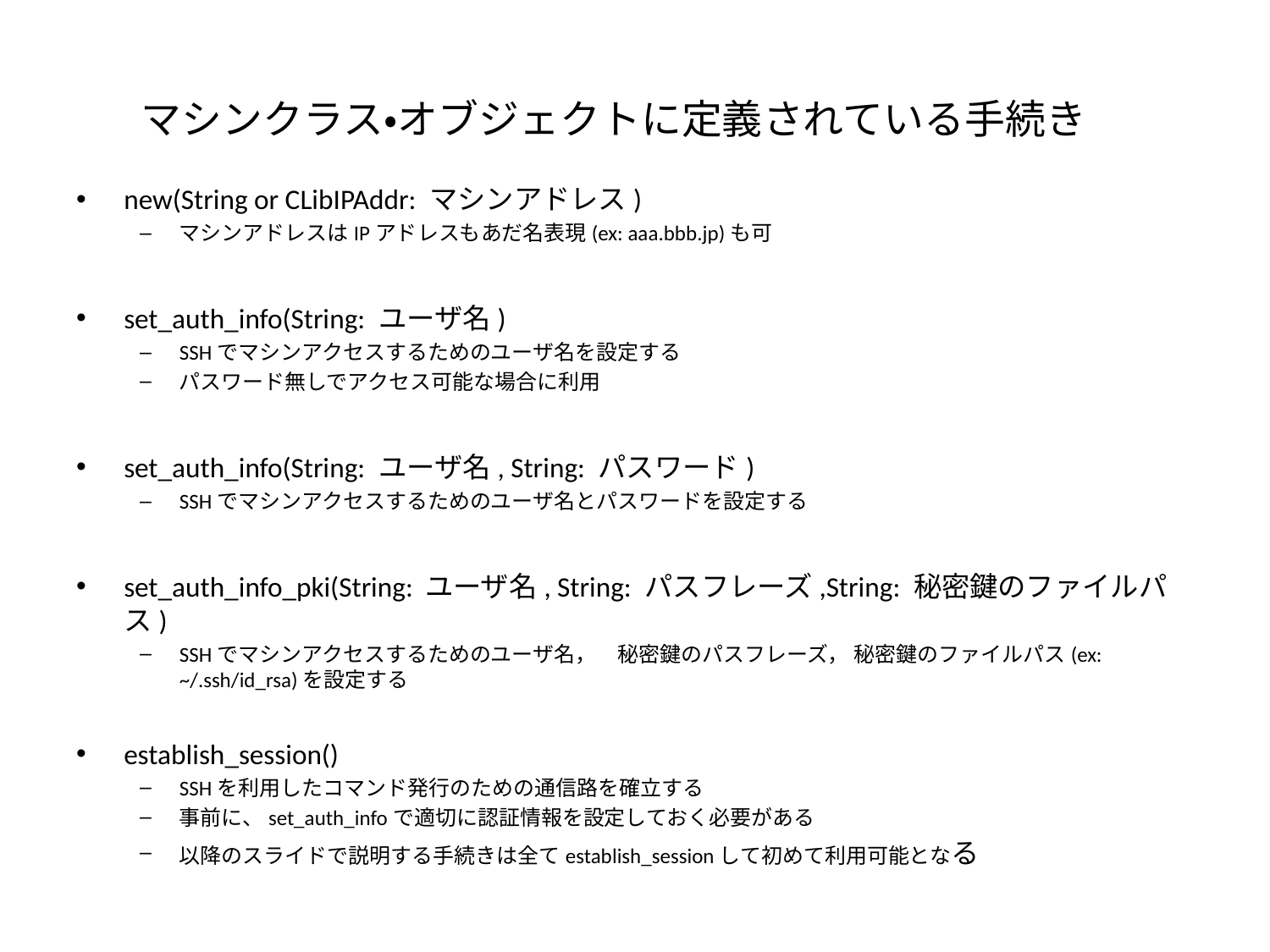

# マシンクラス・オブジェクトに定義されている手続き
new(String or CLibIPAddr: マシンアドレス)
マシンアドレスはIPアドレスもあだ名表現(ex: aaa.bbb.jp)も可

set_auth_info(String: ユーザ名)
SSHでマシンアクセスするためのユーザ名を設定する
パスワード無しでアクセス可能な場合に利用

set_auth_info(String: ユーザ名, String: パスワード)
SSHでマシンアクセスするためのユーザ名とパスワードを設定する

set_auth_info_pki(String: ユーザ名, String: パスフレーズ,String: 秘密鍵のファイルパス)
SSHでマシンアクセスするためのユーザ名，　秘密鍵のパスフレーズ， 秘密鍵のファイルパス(ex: ~/.ssh/id_rsa)を設定する

establish_session()
SSHを利用したコマンド発行のための通信路を確立する
事前に、set_auth_infoで適切に認証情報を設定しておく必要がある
以降のスライドで説明する手続きは全てestablish_sessionして初めて利用可能となる